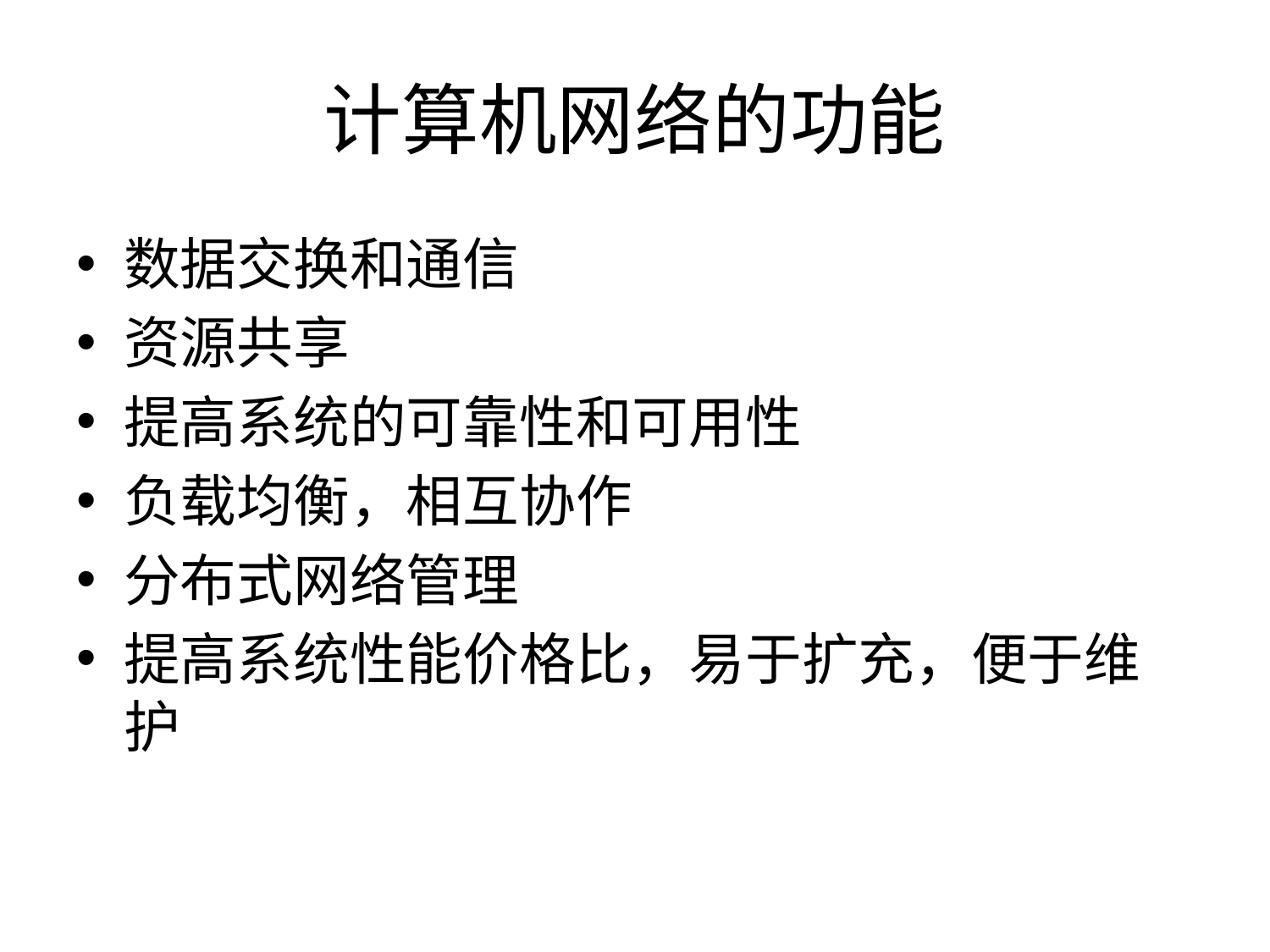

# 计算机网络的功能
数据交换和通信
资源共享
提高系统的可靠性和可用性
负载均衡，相互协作
分布式网络管理
提高系统性能价格比，易于扩充，便于维护